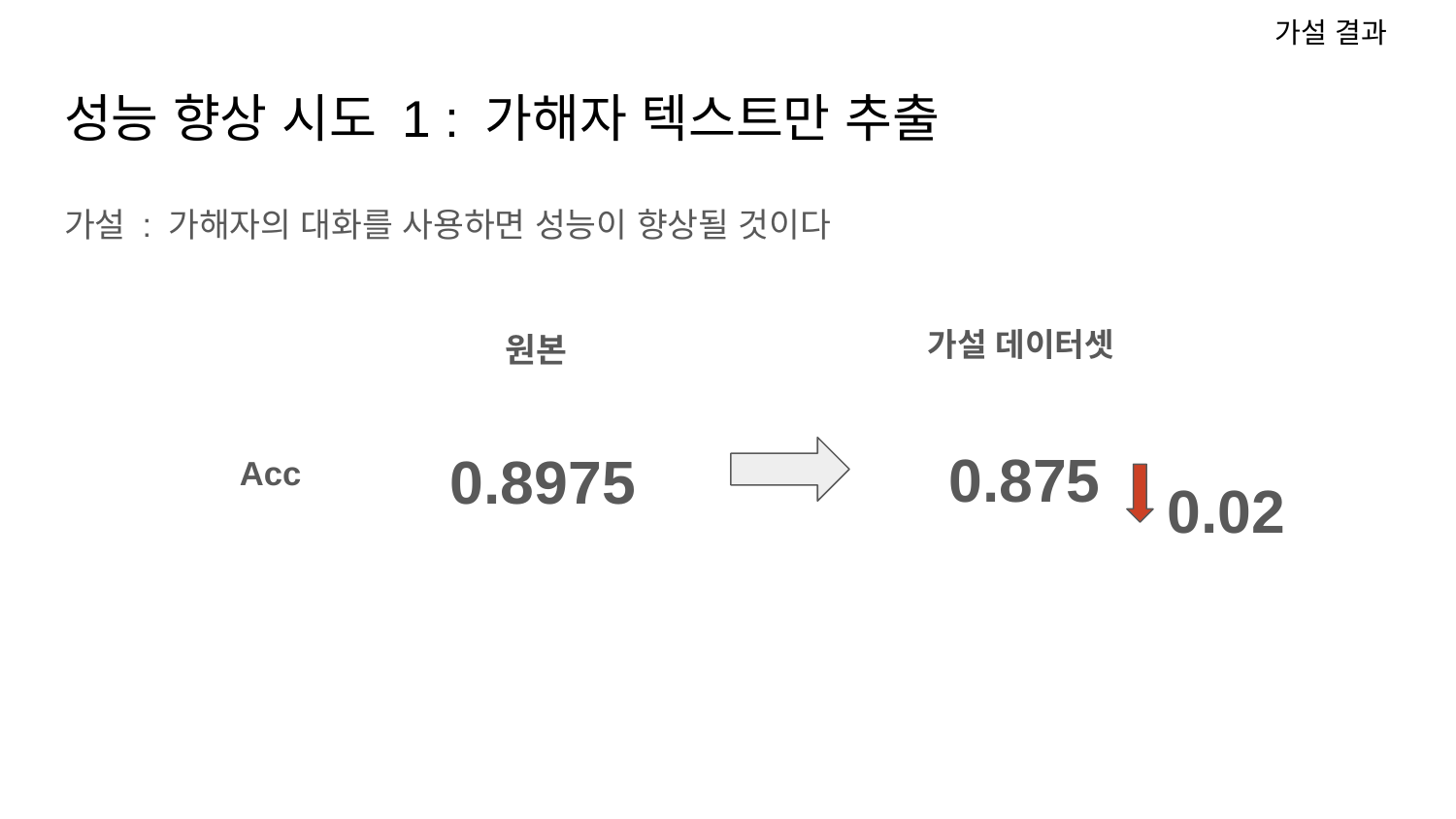

가설 결과
# 성능 향상 시도 1 : 가해자 텍스트만 추출
가설 : 가해자의 대화를 사용하면 성능이 향상될 것이다
가설 데이터셋
원본
0.875
0.8975
Acc

0.02